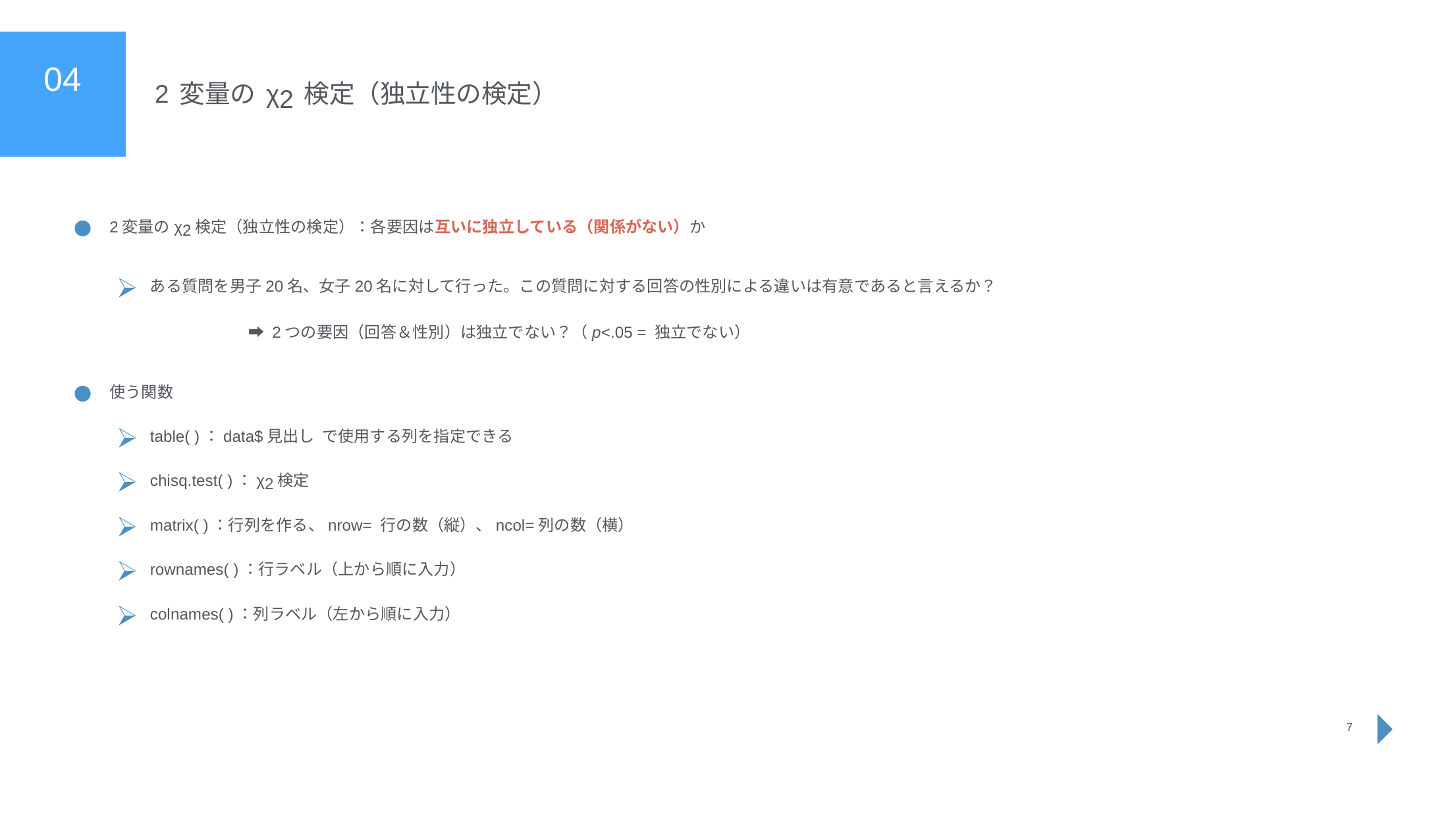

04
2変量のχ2検定（独立性の検定）
2変量のχ2検定（独立性の検定）：各要因は互いに独立している（関係がない）か
ある質問を男子20名、女子20名に対して行った。この質問に対する回答の性別による違いは有意であると言えるか？
	➡︎ 2つの要因（回答＆性別）は独立でない？（p<.05 = 独立でない）
使う関数
table( )：data$見出し  で使用する列を指定できる
chisq.test( )：χ2検定
matrix( )：行列を作る、nrow= 行の数（縦）、ncol=列の数（横）
rownames( )：行ラベル（上から順に入力）
colnames( )：列ラベル（左から順に入力）

7